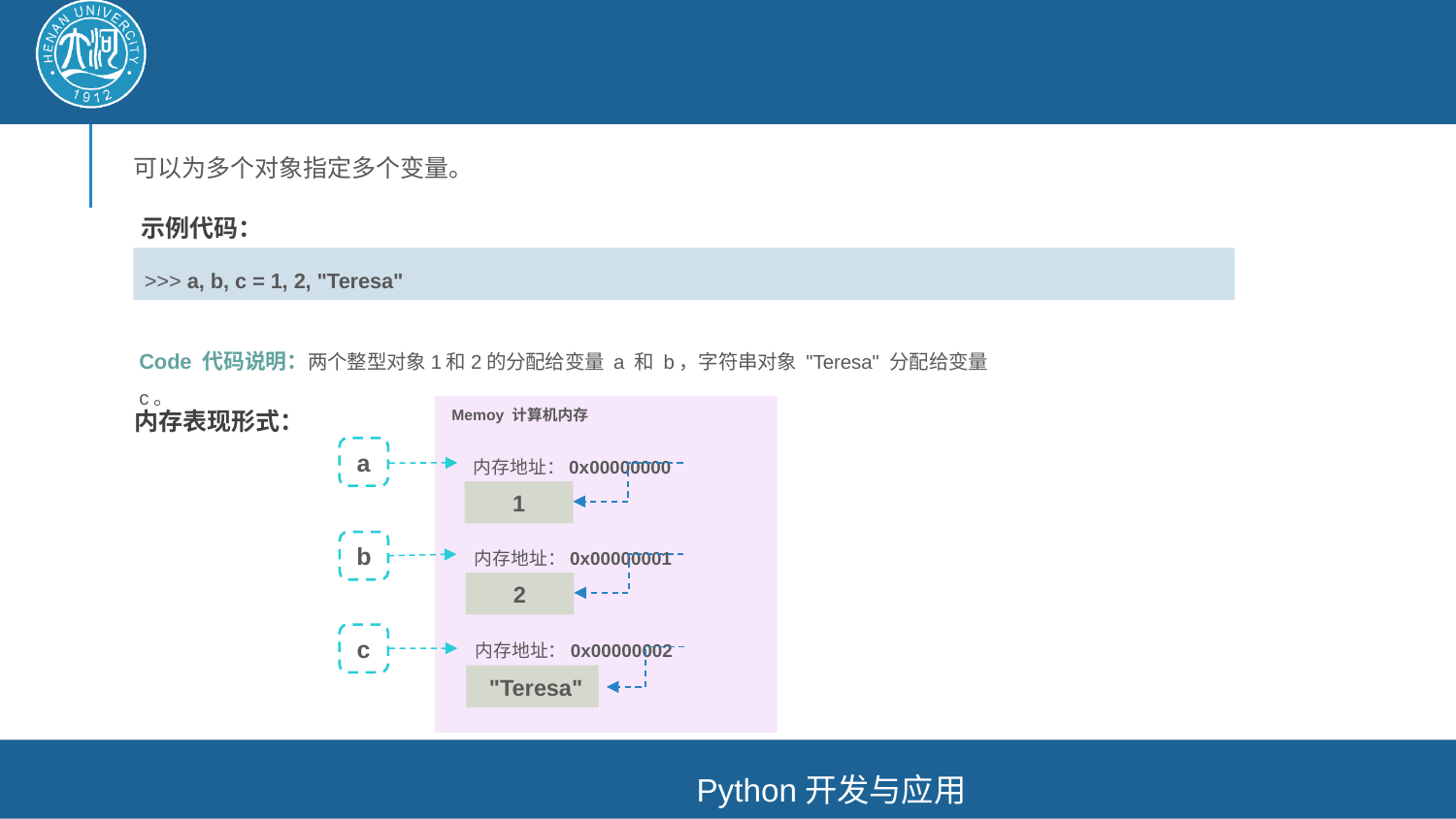

#
可以为多个对象指定多个变量。
示例代码：
>>> a, b, c = 1, 2, "Teresa"
Code 代码说明：两个整型对象1和2的分配给变量 a 和 b，字符串对象 "Teresa" 分配给变量 c。

Memoy 计算机内存
内存表现形式：
a
内存地址：0x00000000
1
b
内存地址：0x00000001
2
c
内存地址：0x00000002
 "Teresa"
Python开发与应用
11